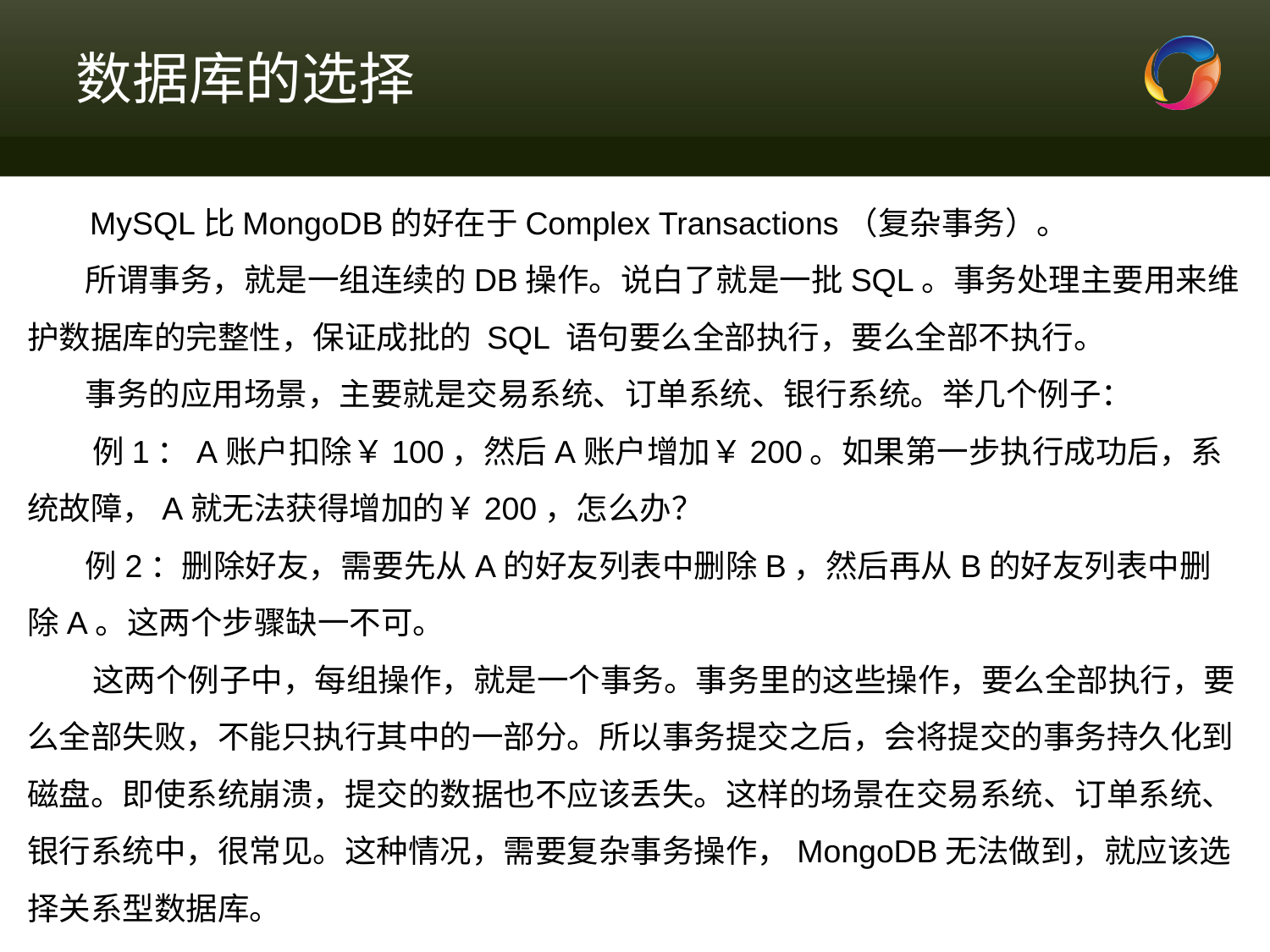

# 数据库的选择
       MySQL比MongoDB的好在于Complex Transactions（复杂事务）。
       所谓事务，就是一组连续的DB操作。说白了就是一批SQL。事务处理主要用来维护数据库的完整性，保证成批的 SQL 语句要么全部执行，要么全部不执行。
       事务的应用场景，主要就是交易系统、订单系统、银行系统。举几个例子：
        例1：A账户扣除￥100，然后A账户增加￥200。如果第一步执行成功后，系统故障，A就无法获得增加的￥200，怎么办？
       例2：删除好友，需要先从A的好友列表中删除B，然后再从B的好友列表中删除A。这两个步骤缺一不可。
        这两个例子中，每组操作，就是一个事务。事务里的这些操作，要么全部执行，要么全部失败，不能只执行其中的一部分。所以事务提交之后，会将提交的事务持久化到磁盘。即使系统崩溃，提交的数据也不应该丢失。这样的场景在交易系统、订单系统、银行系统中，很常见。这种情况，需要复杂事务操作，MongoDB无法做到，就应该选择关系型数据库。